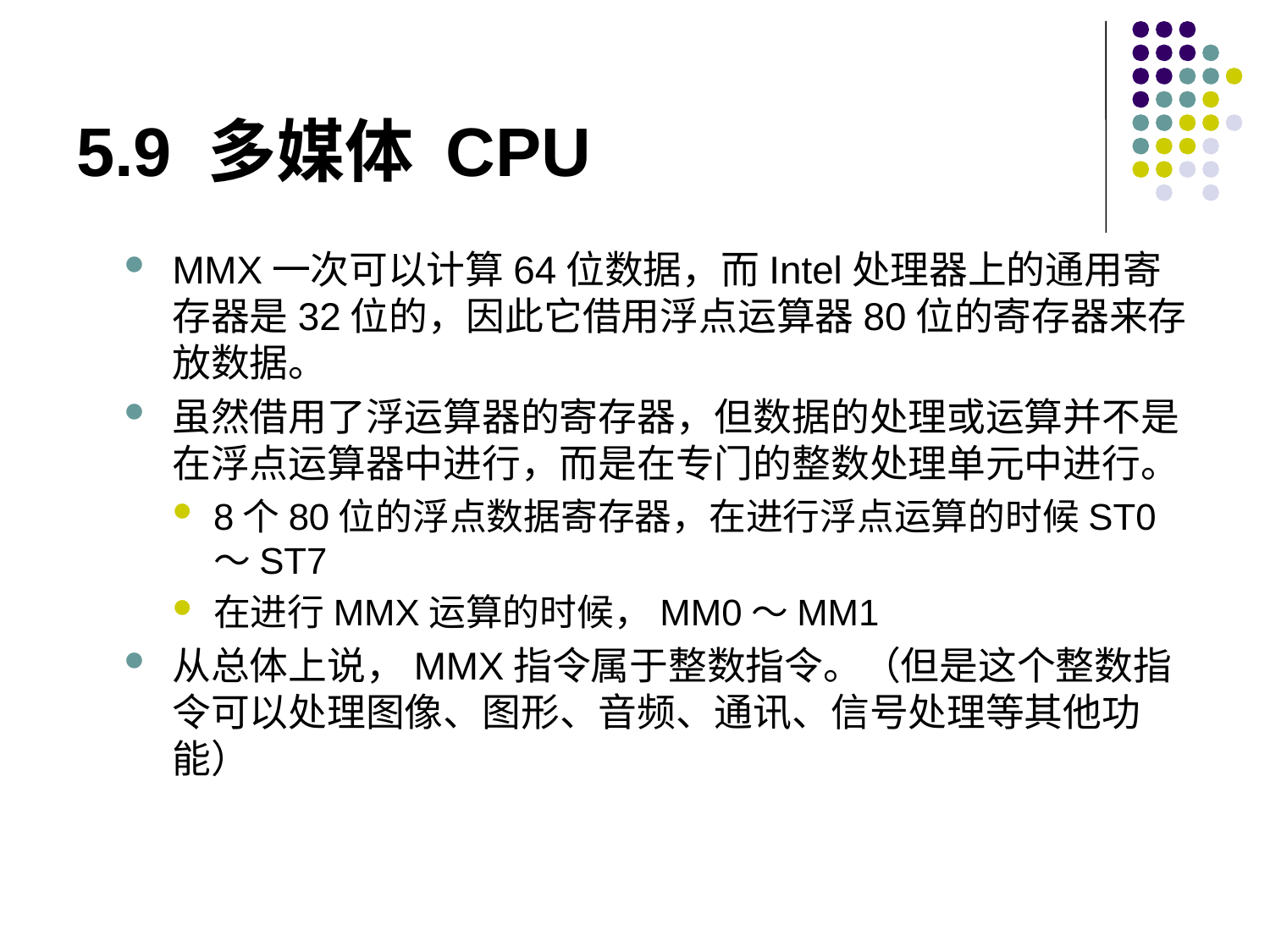

# 5.9 多媒体 CPU
MMX一次可以计算64位数据，而Intel处理器上的通用寄存器是32位的，因此它借用浮点运算器80位的寄存器来存放数据。
虽然借用了浮运算器的寄存器，但数据的处理或运算并不是在浮点运算器中进行，而是在专门的整数处理单元中进行。
8个80位的浮点数据寄存器，在进行浮点运算的时候ST0～ST7
在进行MMX运算的时候，MM0～MM1
从总体上说，MMX指令属于整数指令。（但是这个整数指令可以处理图像、图形、音频、通讯、信号处理等其他功能）

45